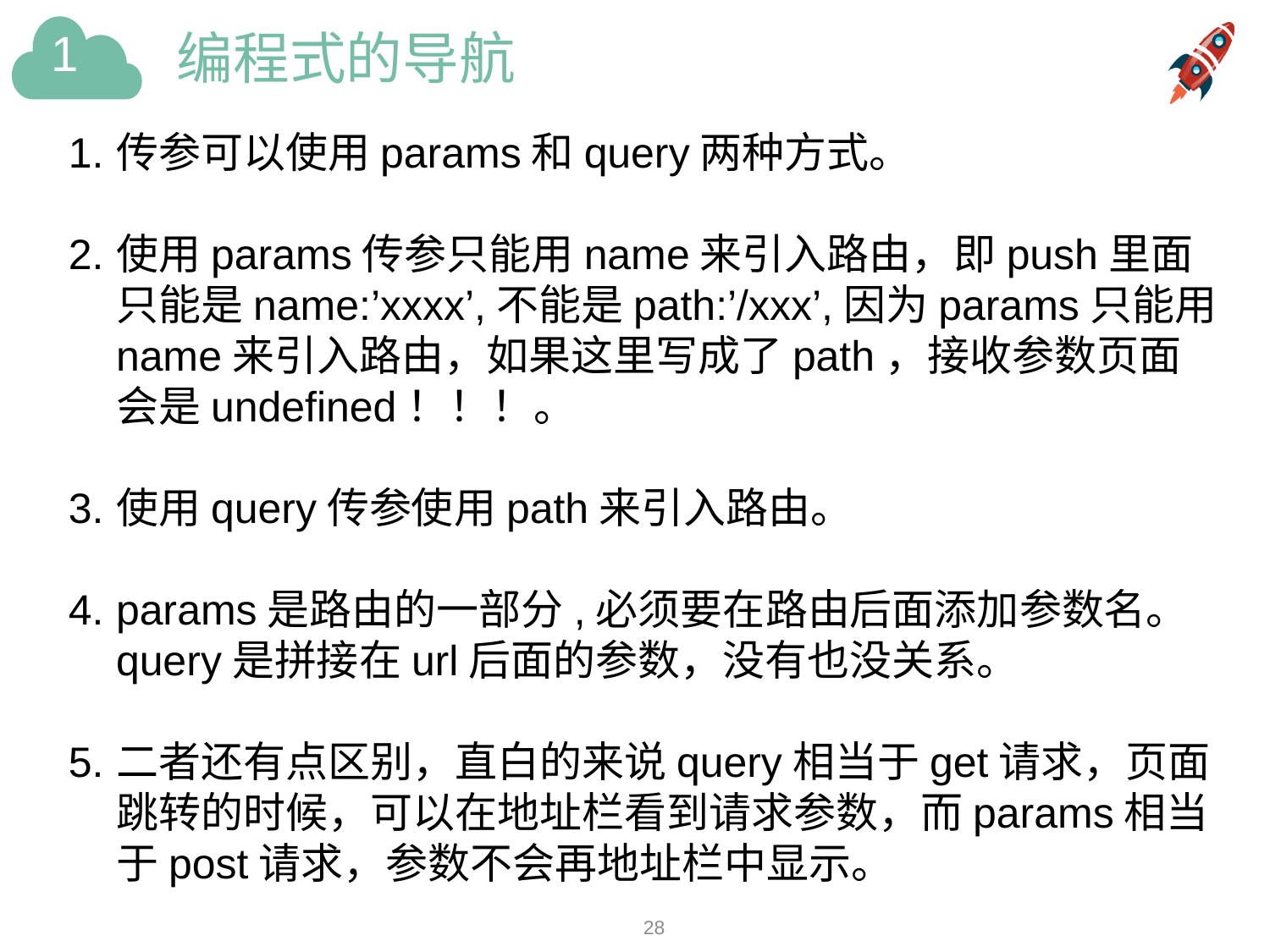

# 编程式的导航
传参可以使用params和query两种方式。

使用params传参只能用name来引入路由，即push里面只能是name:’xxxx’,不能是path:’/xxx’,因为params只能用name来引入路由，如果这里写成了path，接收参数页面会是undefined！！！。

使用query传参使用path来引入路由。

params是路由的一部分,必须要在路由后面添加参数名。query是拼接在url后面的参数，没有也没关系。

二者还有点区别，直白的来说query相当于get请求，页面跳转的时候，可以在地址栏看到请求参数，而params相当于post请求，参数不会再地址栏中显示。
28